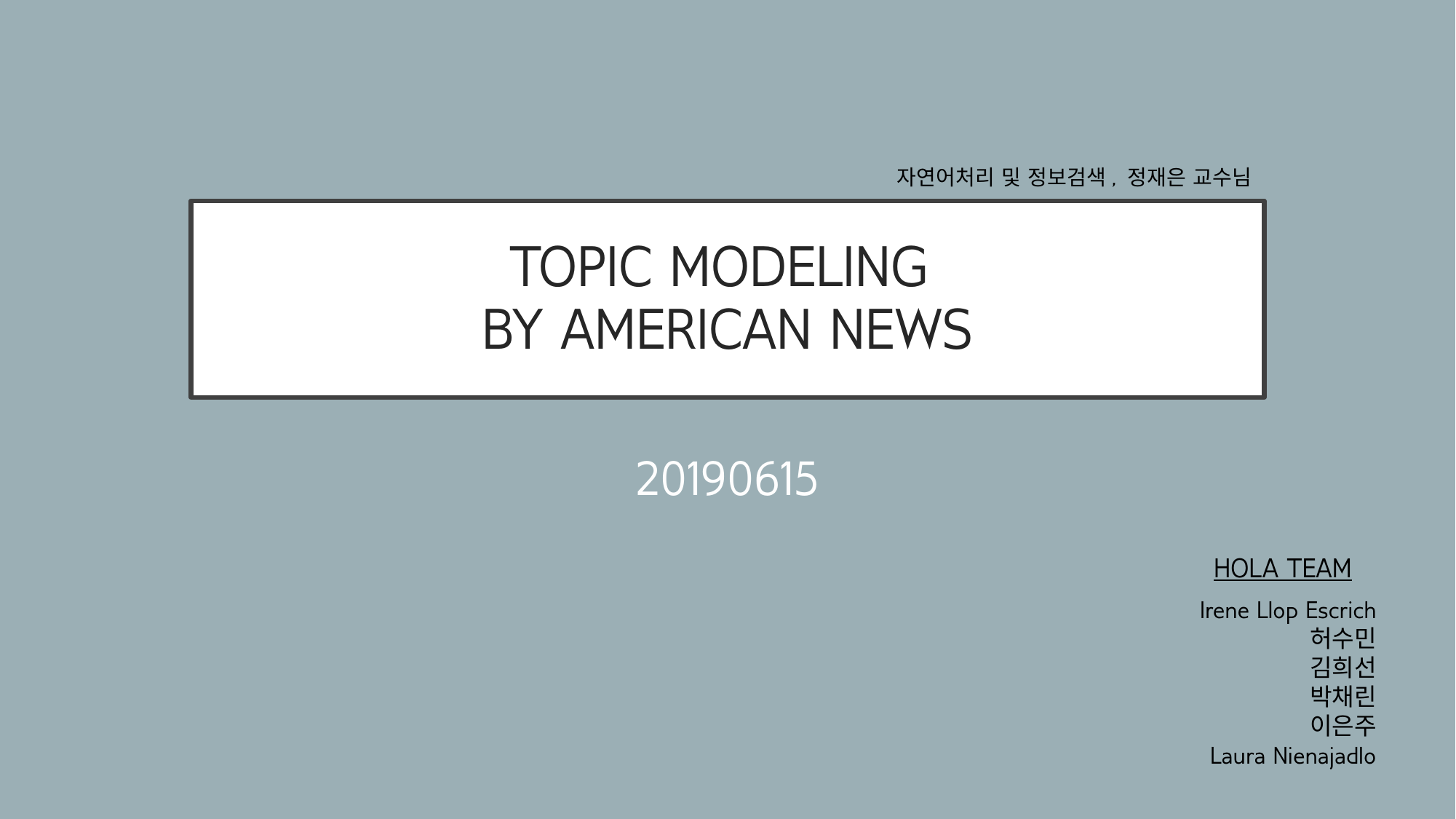

자연어처리 및 정보검색, 정재은 교수님
# TOPIC MODELING BY AMERICAN NEWS
20190615
HOLA TEAM
Irene Llop Escrich
허수민
 김희선
 박채린
이은주
Laura Nienajadlo